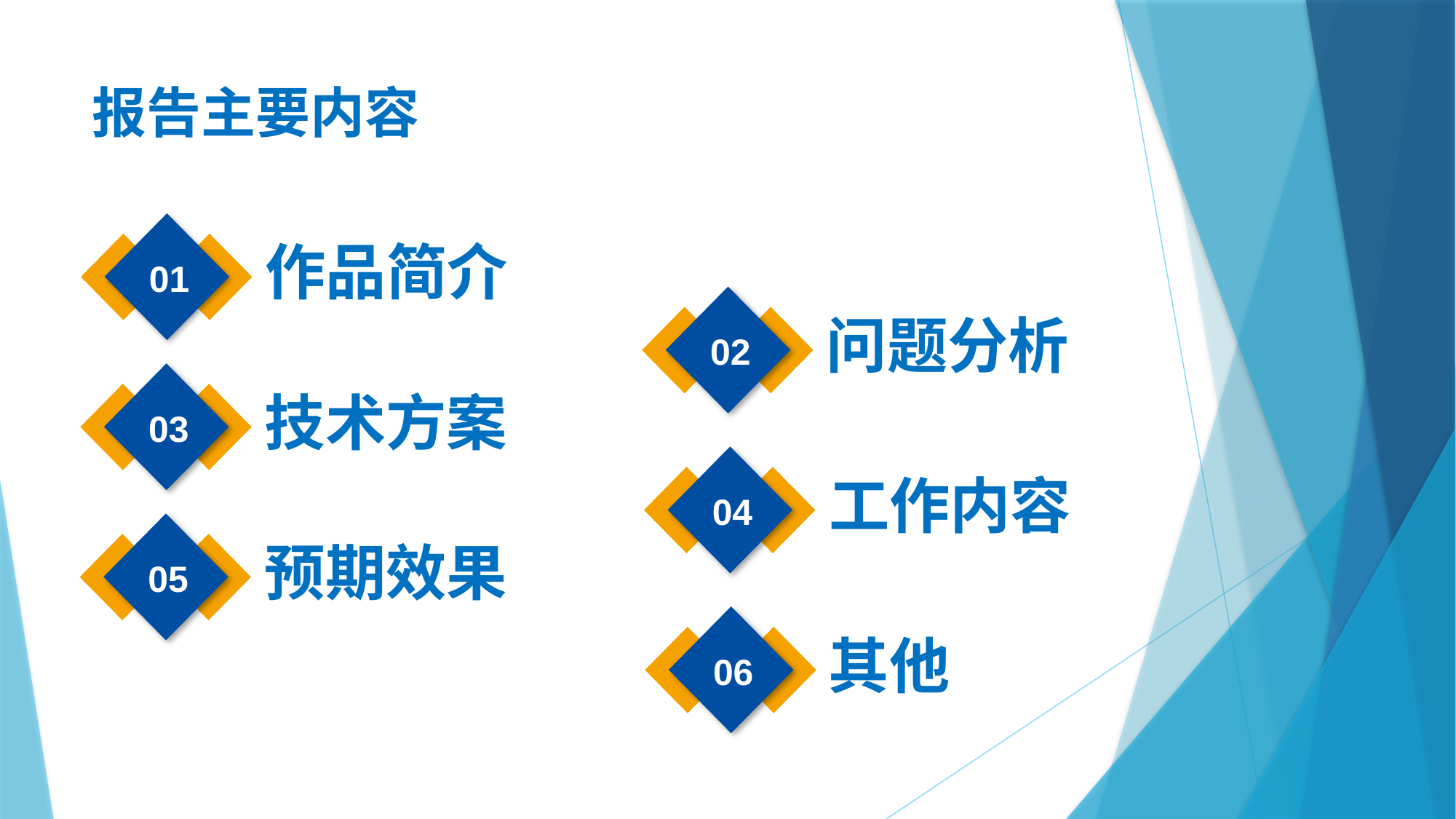

# 报告主要内容

01
作品简介

02
问题分析

03
技术方案

04
工作内容

05
预期效果

06
其他